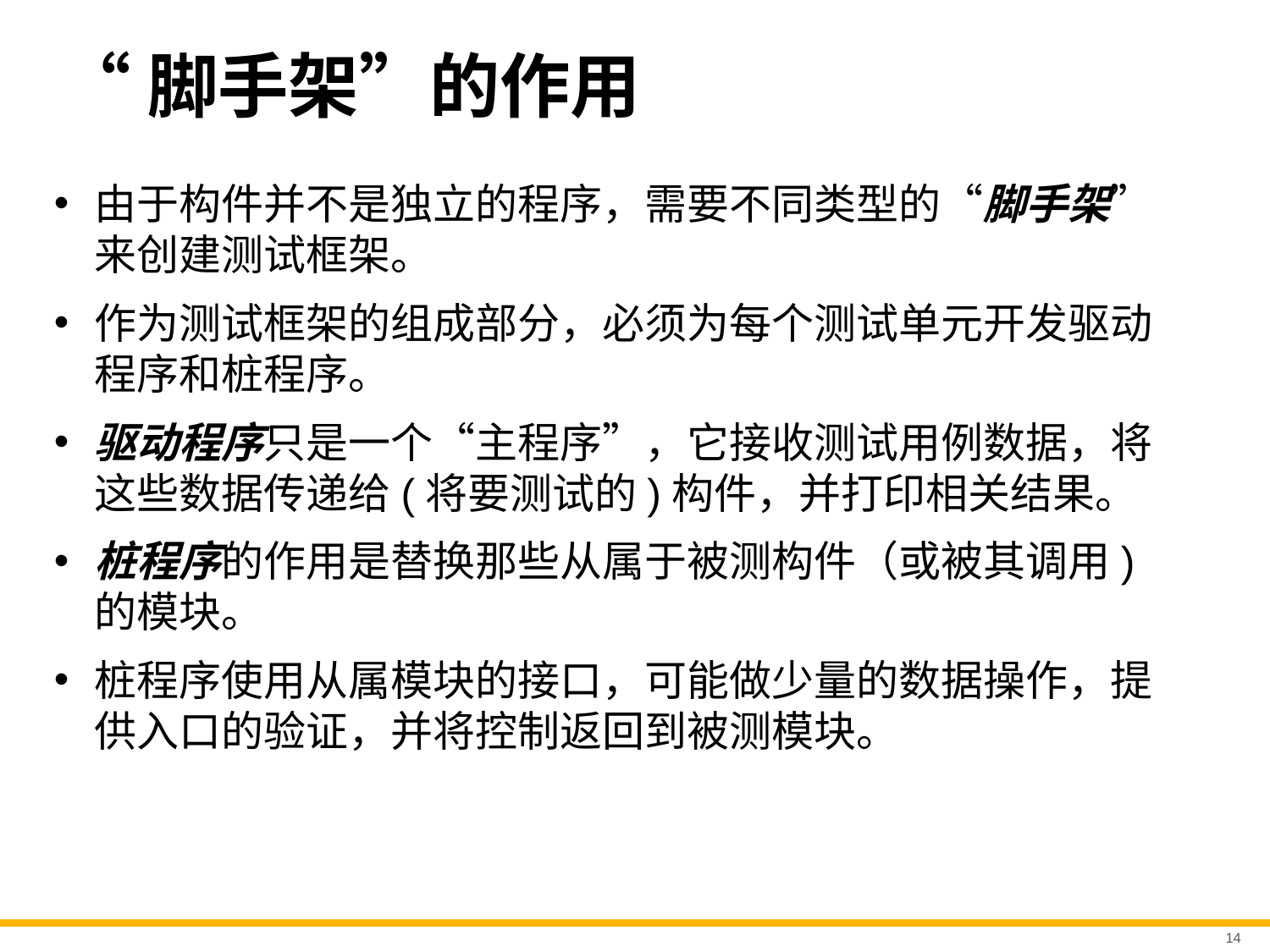

# “脚手架”的作用
由于构件并不是独立的程序，需要不同类型的“脚手架”来创建测试框架。
作为测试框架的组成部分，必须为每个测试单元开发驱动程序和桩程序。
驱动程序只是一个“主程序”，它接收测试用例数据，将这些数据传递给(将要测试的)构件，并打印相关结果。
桩程序的作用是替换那些从属于被测构件（或被其调用)的模块。
桩程序使用从属模块的接口，可能做少量的数据操作，提供入口的验证，并将控制返回到被测模块。
14